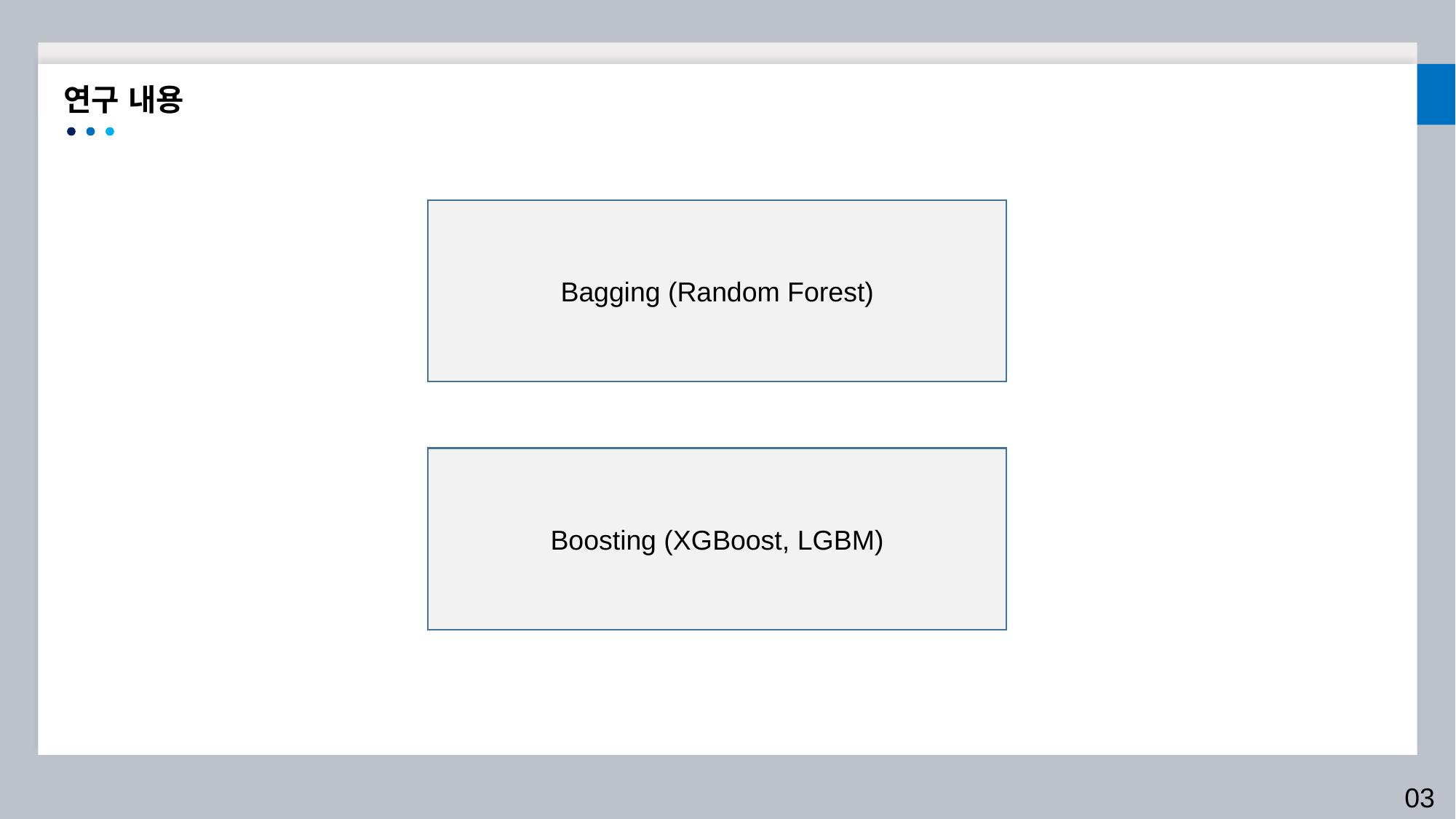

연구 내용

Bagging (Random Forest)
Boosting (XGBoost, LGBM)
03